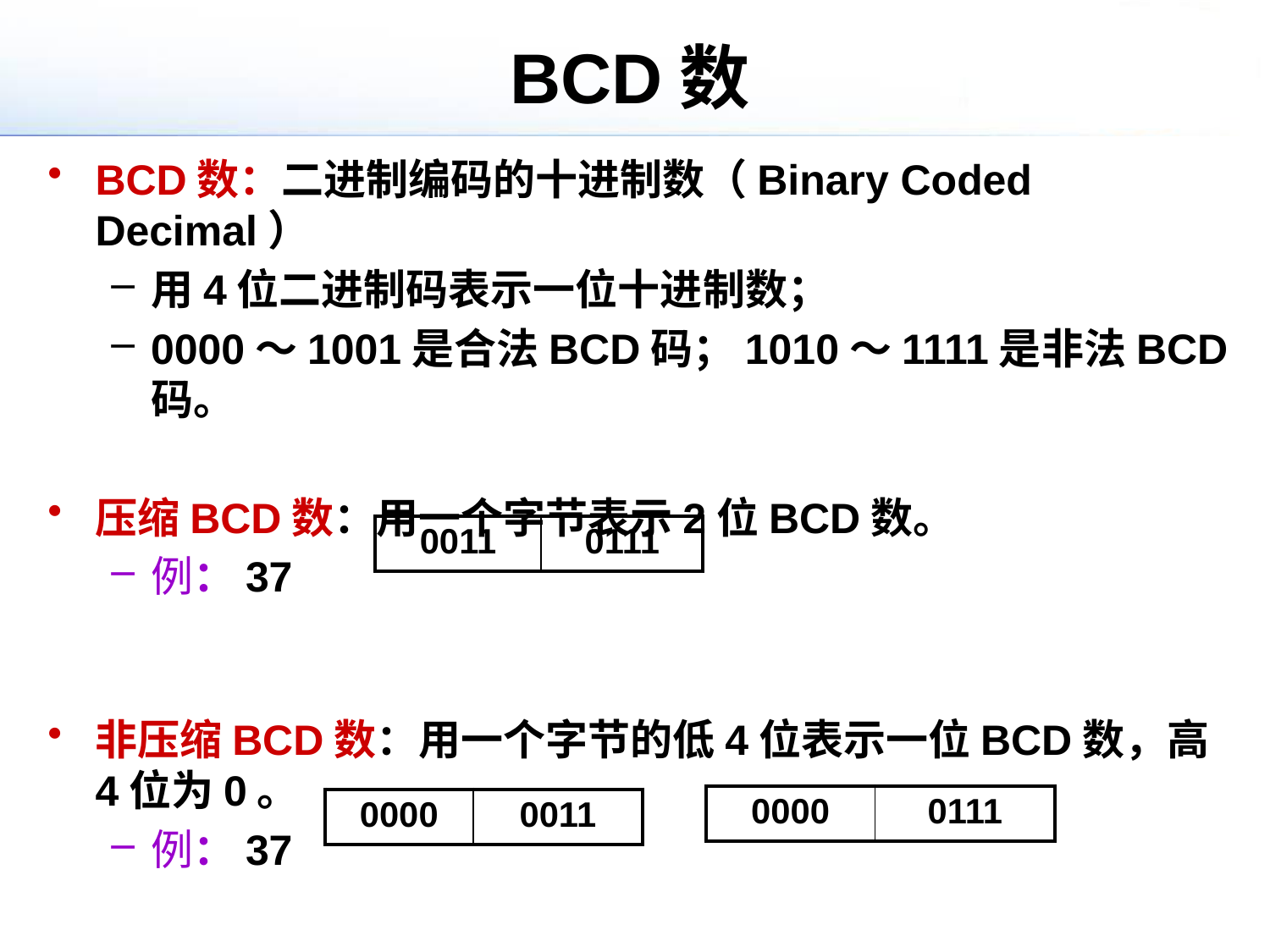

# BCD数
BCD数：二进制编码的十进制数（Binary Coded Decimal）
用4位二进制码表示一位十进制数；
0000～1001是合法BCD码；1010～1111是非法BCD码。

压缩BCD数：用一个字节表示2位BCD数。
例：37

非压缩BCD数：用一个字节的低4位表示一位BCD数，高4位为0。
例：37
| 0011 | 0111 |
| --- | --- |
| 0000 | 0111 |
| --- | --- |
| 0000 | 0011 |
| --- | --- |